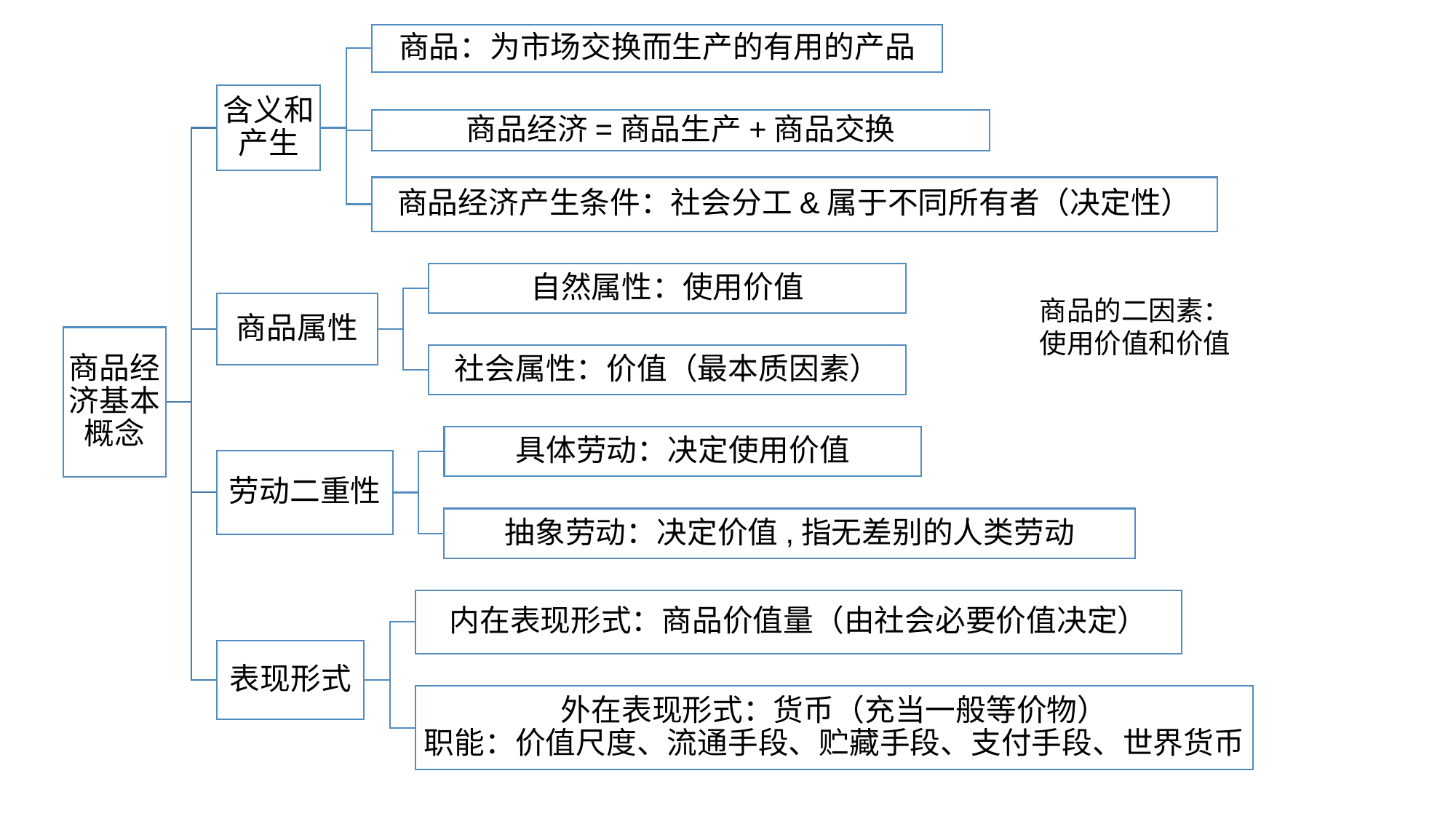

商品经济基本概念
含义和产生
商品：为市场交换而生产的有用的产品
商品经济=商品生产+商品交换
商品经济产生条件：社会分工&属于不同所有者（决定性）
商品属性
自然属性：使用价值
社会属性：价值（最本质因素）
劳动二重性
具体劳动：决定使用价值
抽象劳动：决定价值,指无差别的人类劳动
表现形式
内在表现形式：商品价值量（由社会必要价值决定）
外在表现形式：货币（充当一般等价物）
职能：价值尺度、流通手段、贮藏手段、支付手段、世界货币
商品的二因素：
使用价值和价值